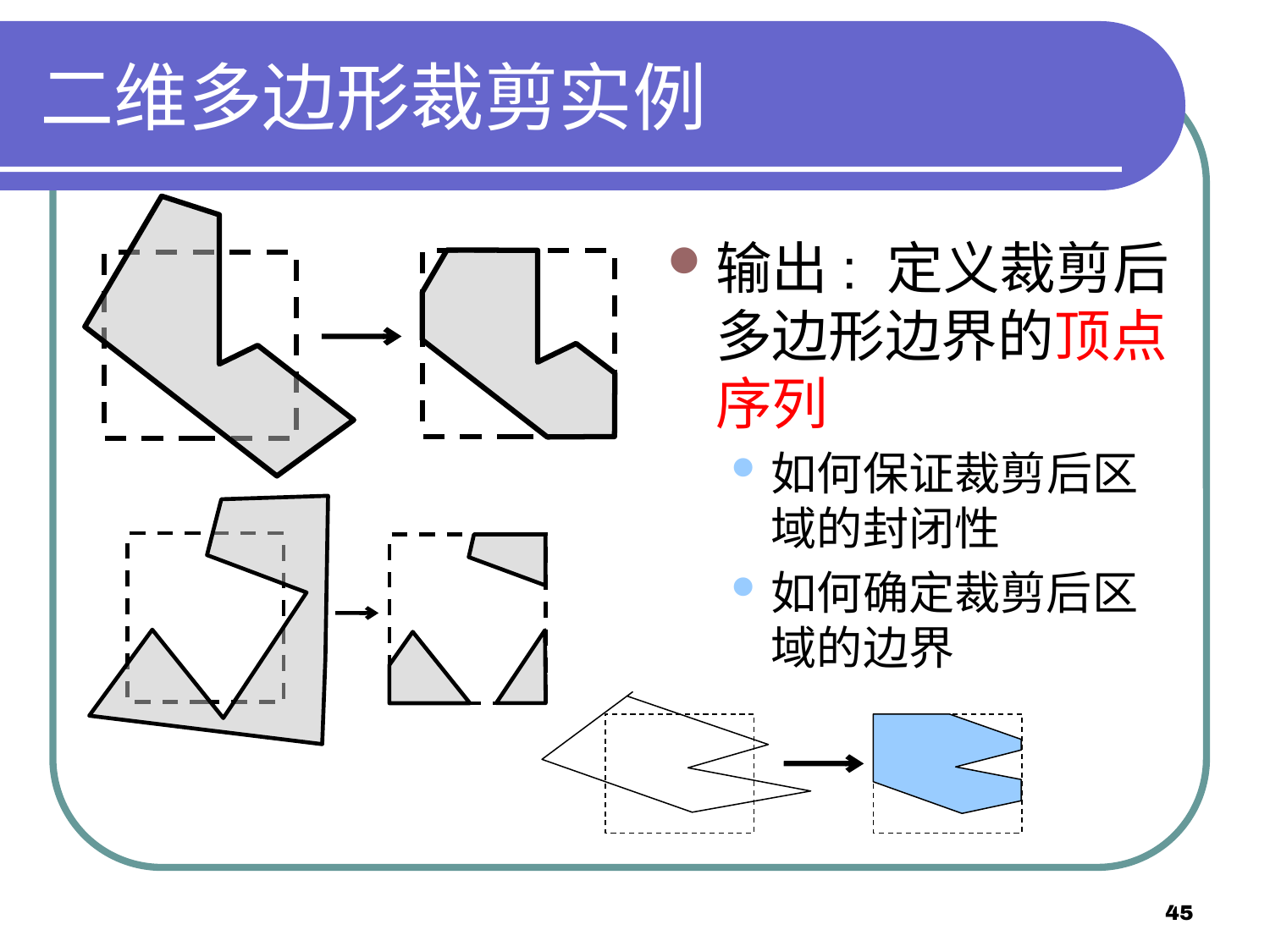

# 二维多边形裁剪实例

输出: 定义裁剪后多边形边界的顶点序列
如何保证裁剪后区域的封闭性
如何确定裁剪后区域的边界

45